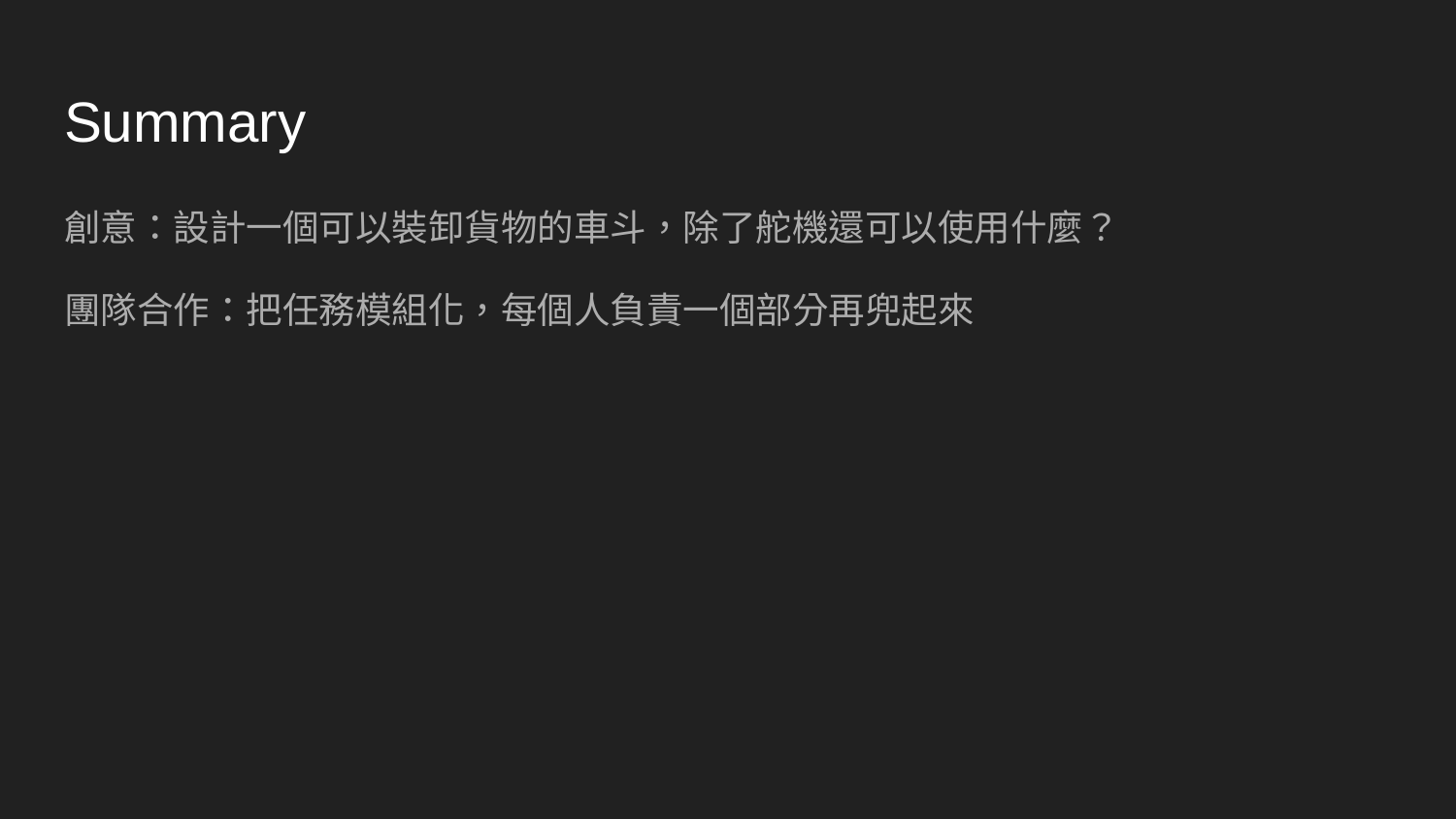

# Summary
創意：設計一個可以裝卸貨物的車斗，除了舵機還可以使用什麼？
團隊合作：把任務模組化，每個人負責一個部分再兜起來